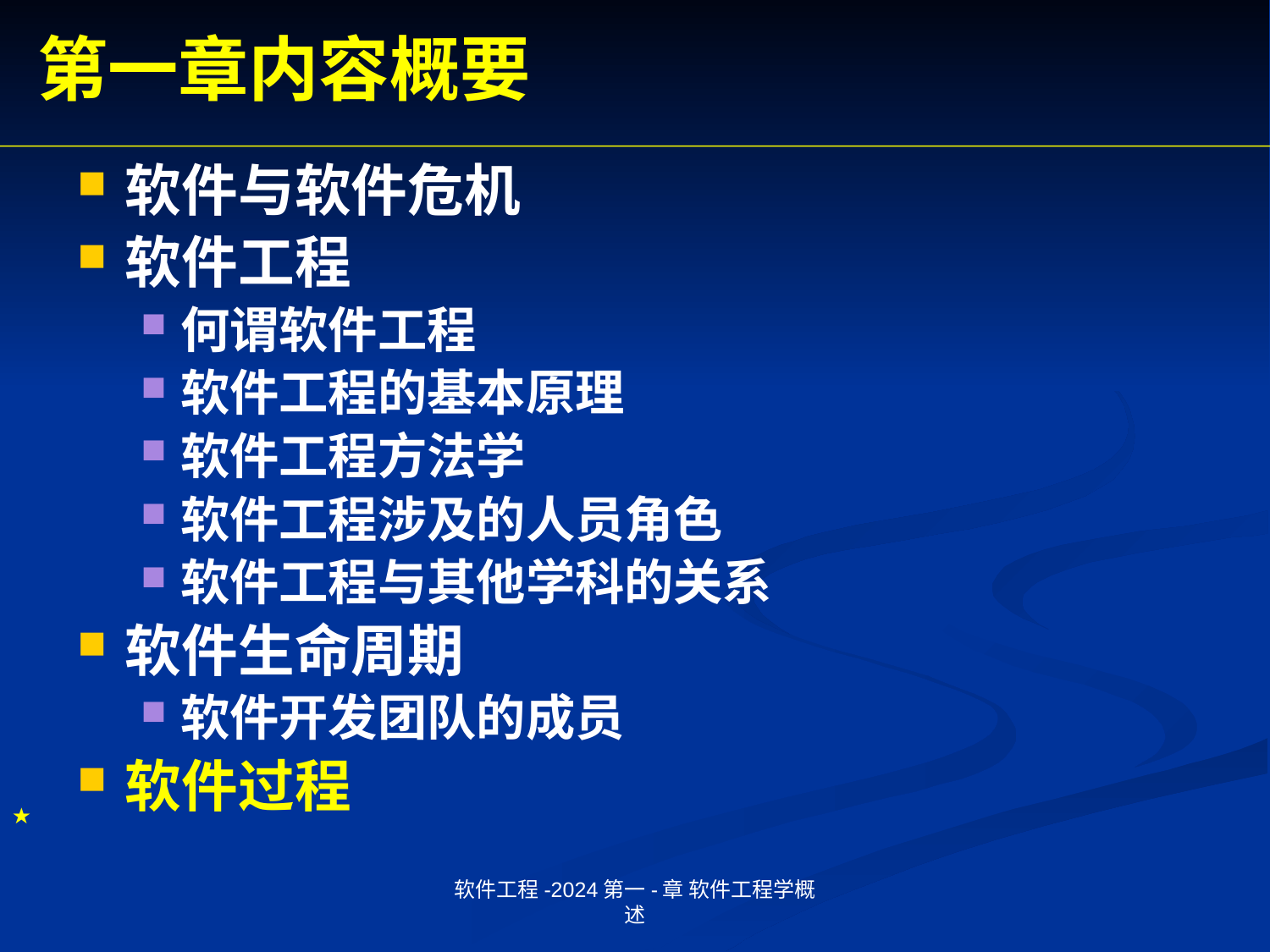

第一章内容概要

软件与软件危机
软件工程
何谓软件工程
软件工程的基本原理
软件工程方法学
软件工程涉及的人员角色
软件工程与其他学科的关系
软件生命周期
软件开发团队的成员
软件过程

★
软件工程-2024第一-章 软件工程学概述
73